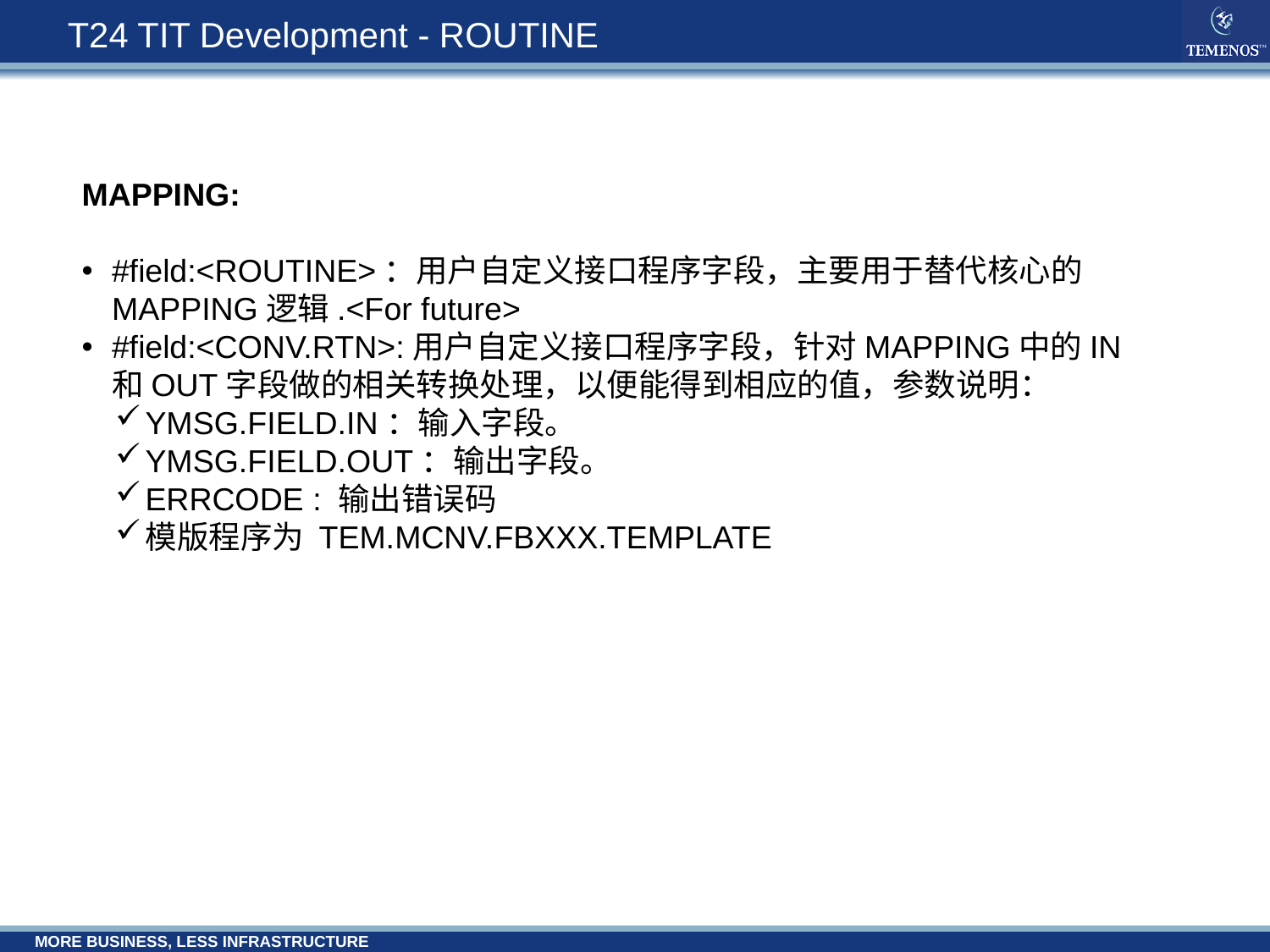

# T24 TIT Development - ROUTINE
MAPPING:

#field:<ROUTINE>：用户自定义接口程序字段，主要用于替代核心的MAPPING逻辑.<For future>
#field:<CONV.RTN>:用户自定义接口程序字段，针对MAPPING中的IN和OUT字段做的相关转换处理，以便能得到相应的值，参数说明：
YMSG.FIELD.IN：输入字段。
YMSG.FIELD.OUT：输出字段。
ERRCODE : 输出错误码
模版程序为 TEM.MCNV.FBXXX.TEMPLATE